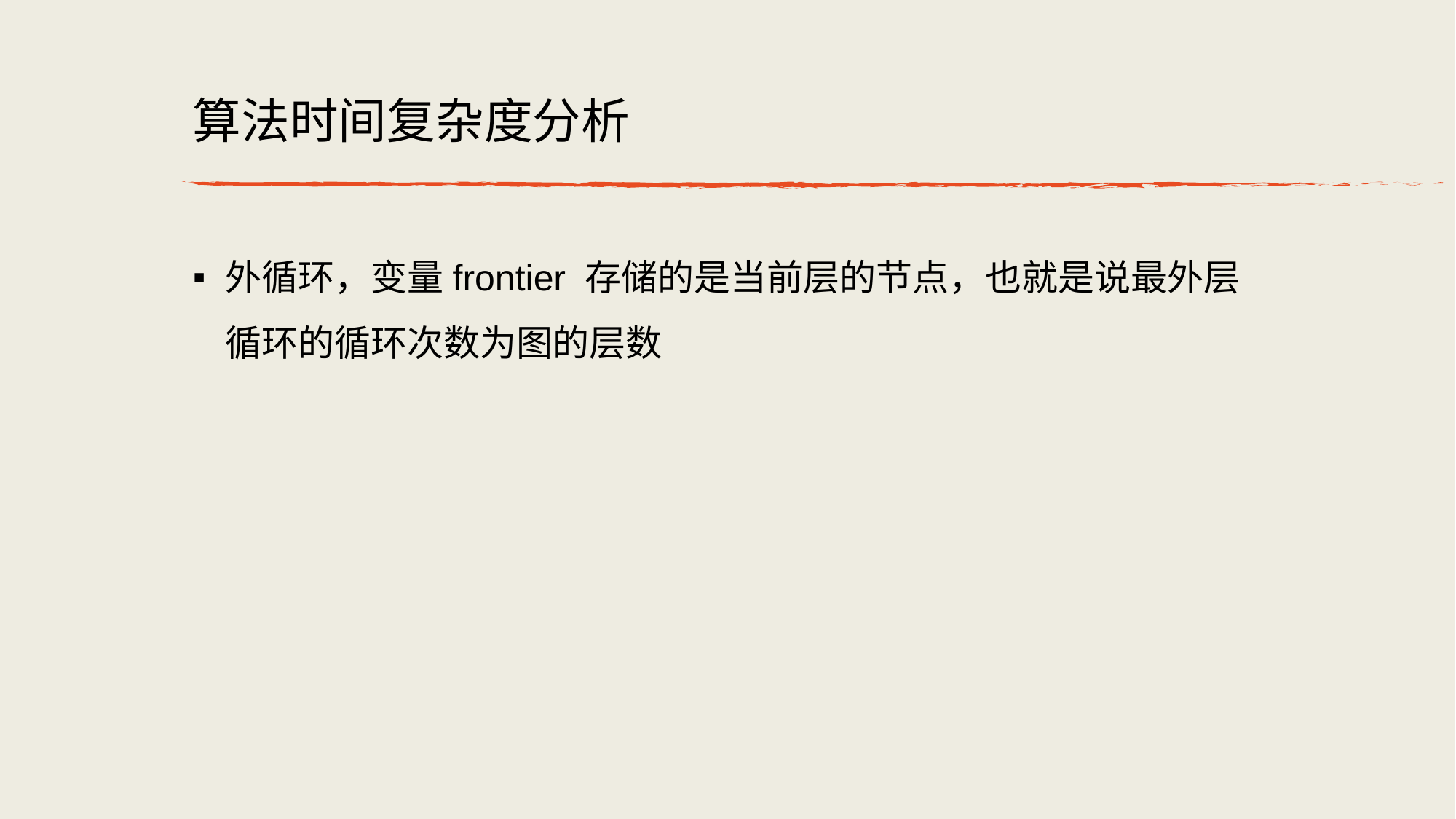

# 算法时间复杂度分析
外循环，变量frontier 存储的是当前层的节点，也就是说最外层循环的循环次数为图的层数